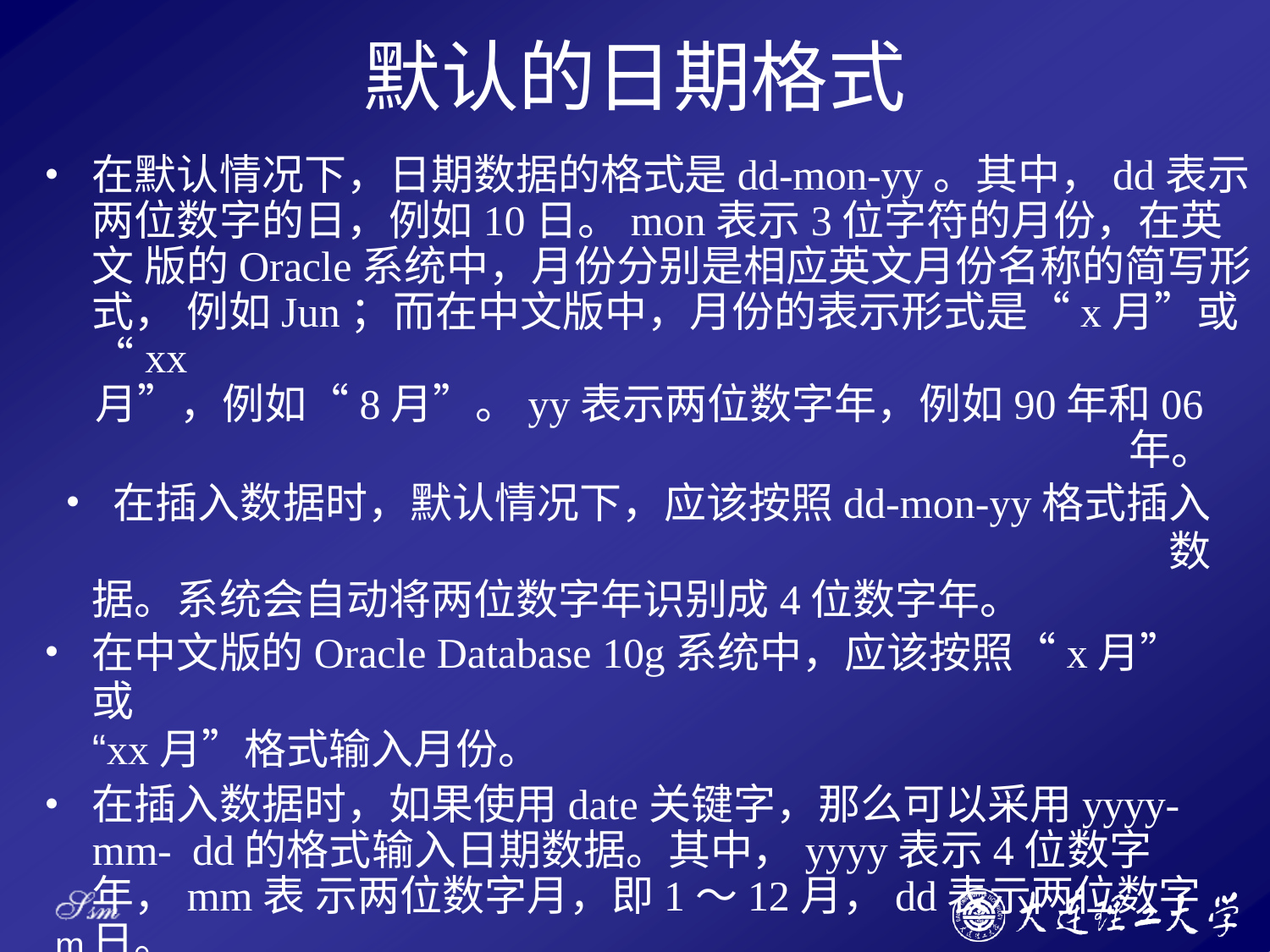

# 默认的日期格式
在默认情况下，日期数据的格式是dd-mon-yy。其中，dd表示 两位数字的日，例如10日。mon表示3位字符的月份，在英文 版的Oracle系统中，月份分别是相应英文月份名称的简写形式， 例如Jun；而在中文版中，月份的表示形式是“x月”或“xx
月”，例如“8月”。yy表示两位数字年，例如90年和06年。
在插入数据时，默认情况下，应该按照dd-mon-yy格式插入数
据。系统会自动将两位数字年识别成4位数字年。
在中文版的Oracle Database 10g系统中，应该按照“x月”或
“xx月”格式输入月份。
在插入数据时，如果使用date关键字，那么可以采用yyyy-mm-  dd的格式输入日期数据。其中，yyyy表示4位数字年，mm表 示两位数字月，即1～12月，dd表示两位数字日。

Ssm